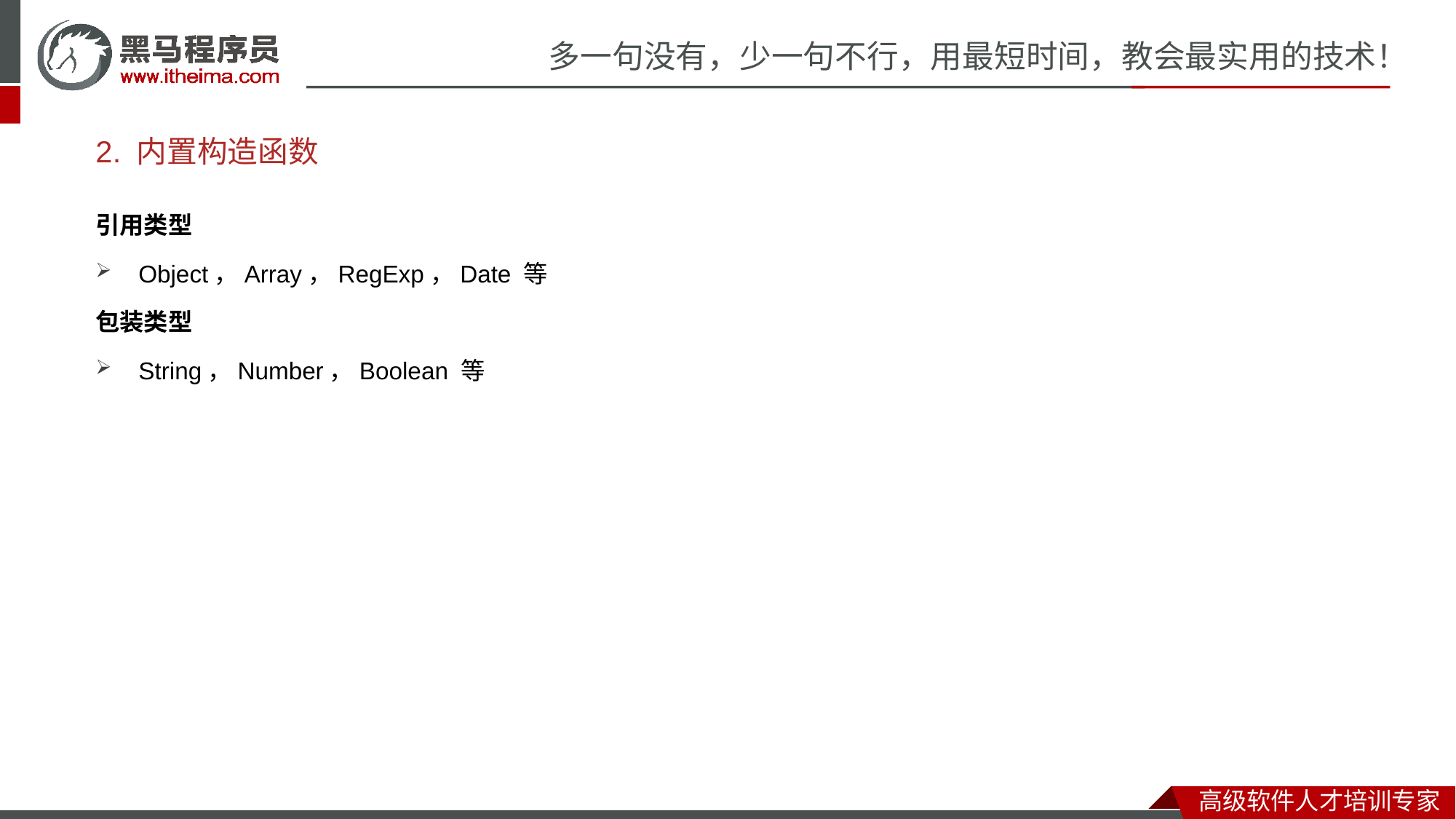

# 2. 内置构造函数
引用类型
Object，Array，RegExp，Date 等
包装类型
String，Number，Boolean 等